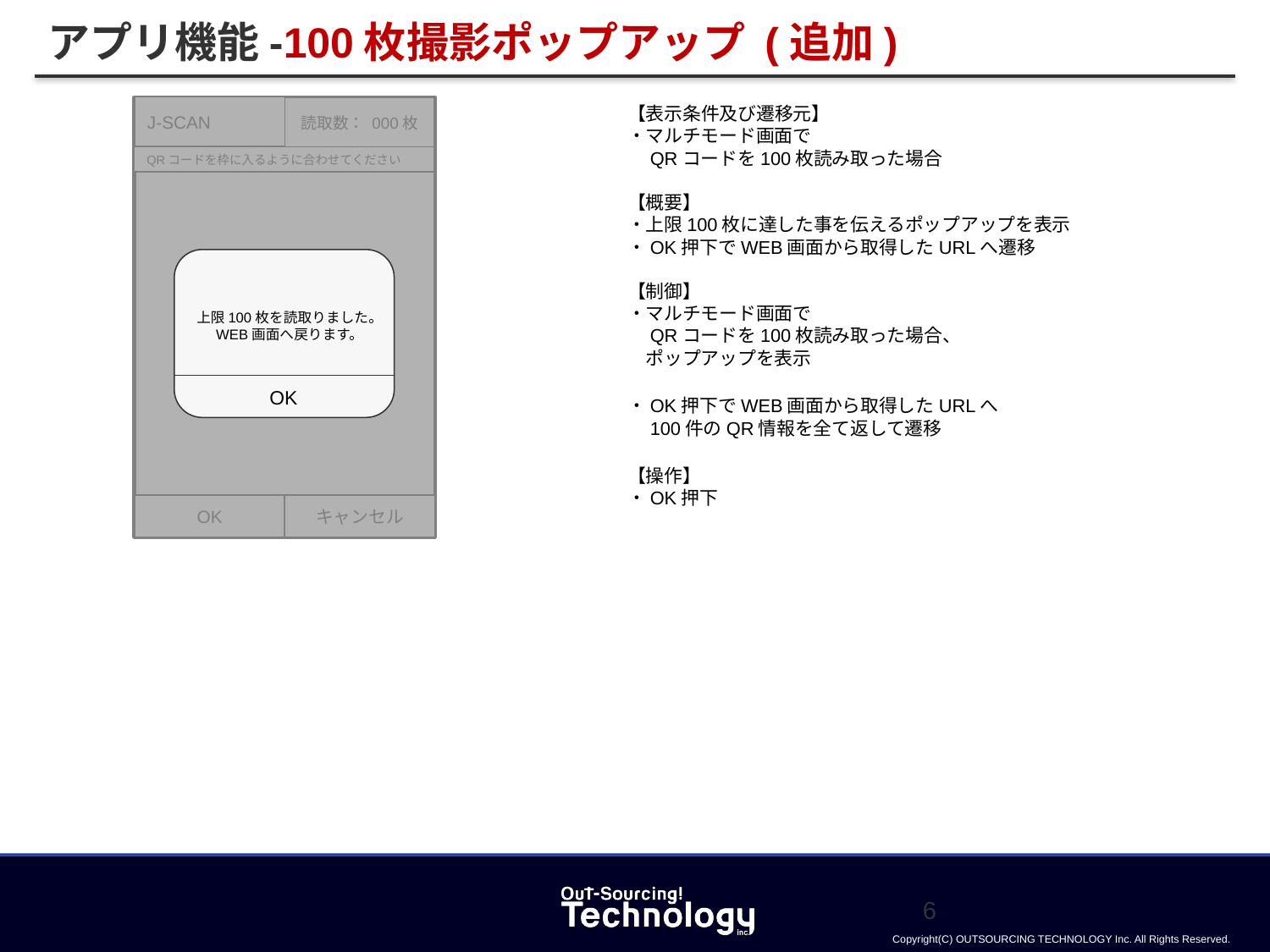

アプリ機能-100枚撮影ポップアップ (追加)
【表示条件及び遷移元】
・マルチモード画面で
　QRコードを100枚読み取った場合

【概要】
・上限100枚に達した事を伝えるポップアップを表示
・OK押下でWEB画面から取得したURLへ遷移

【制御】
・マルチモード画面で
　QRコードを100枚読み取った場合、
　ポップアップを表示

・OK押下でWEB画面から取得したURLへ
　100件のQR情報を全て返して遷移

【操作】
・OK押下
J-SCAN
読取数： 000枚
QRコードを枠に入るように合わせてください

上限100枚を読取りました。
WEB画面へ戻ります。

OK
OK
キャンセル
6